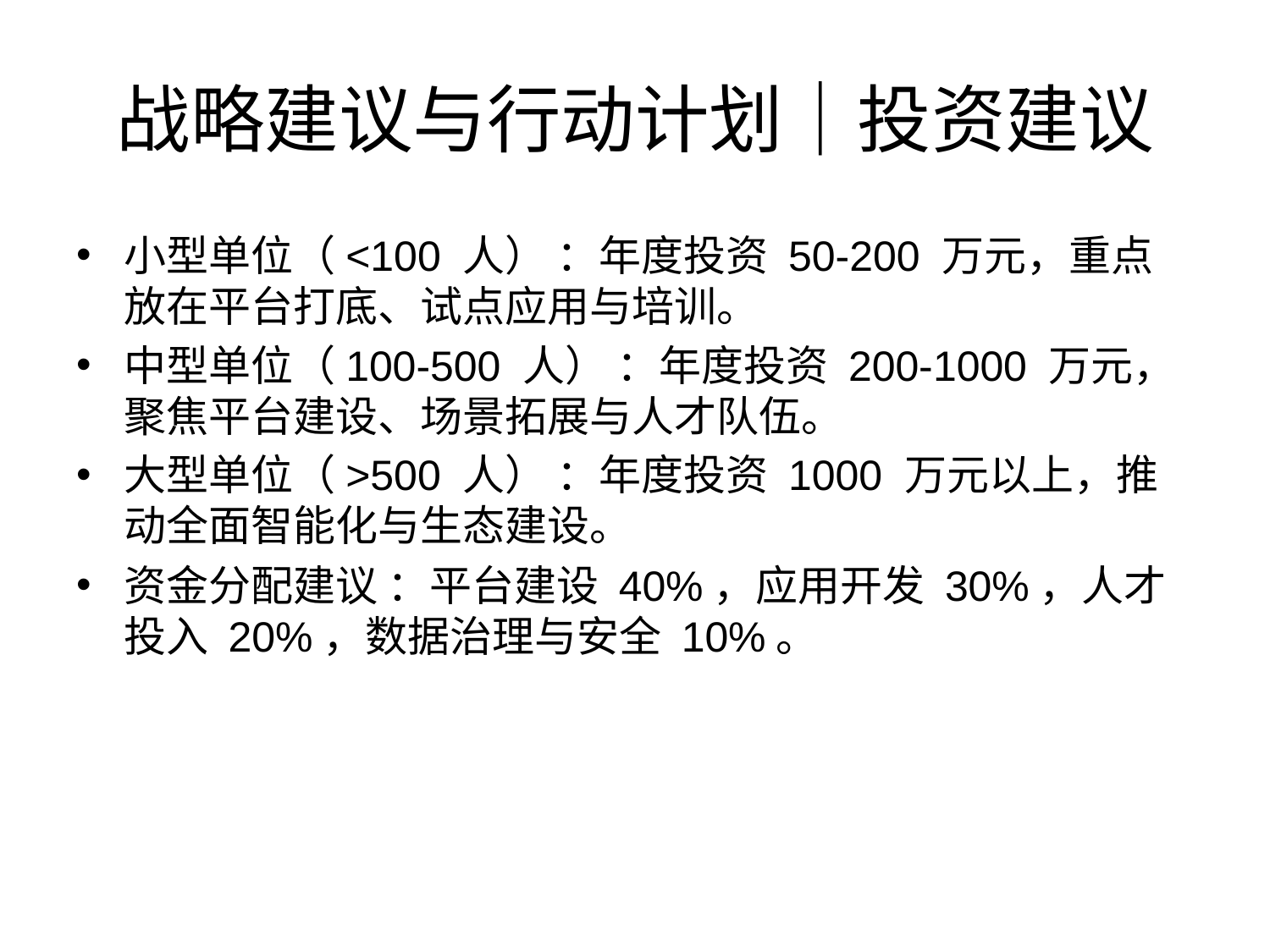

# 战略建议与行动计划｜投资建议
小型单位（<100 人） ：年度投资 50-200 万元，重点放在平台打底、试点应用与培训。
中型单位（100-500 人） ：年度投资 200-1000 万元，聚焦平台建设、场景拓展与人才队伍。
大型单位（>500 人） ：年度投资 1000 万元以上，推动全面智能化与生态建设。
资金分配建议 ：平台建设 40%，应用开发 30%，人才投入 20%，数据治理与安全 10%。